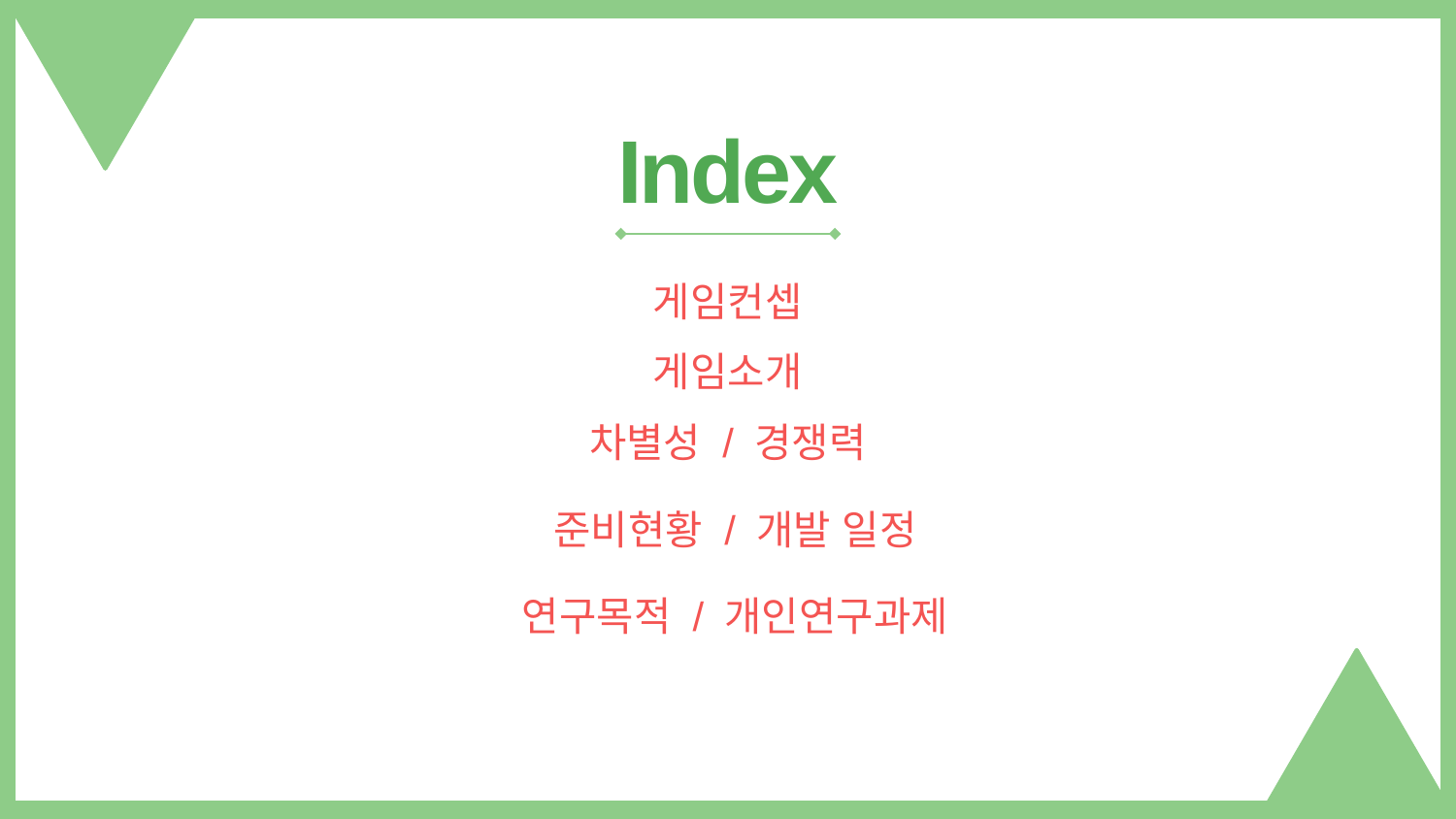

Index
게임컨셉
게임소개
차별성 / 경쟁력
준비현황 / 개발 일정
연구목적 / 개인연구과제